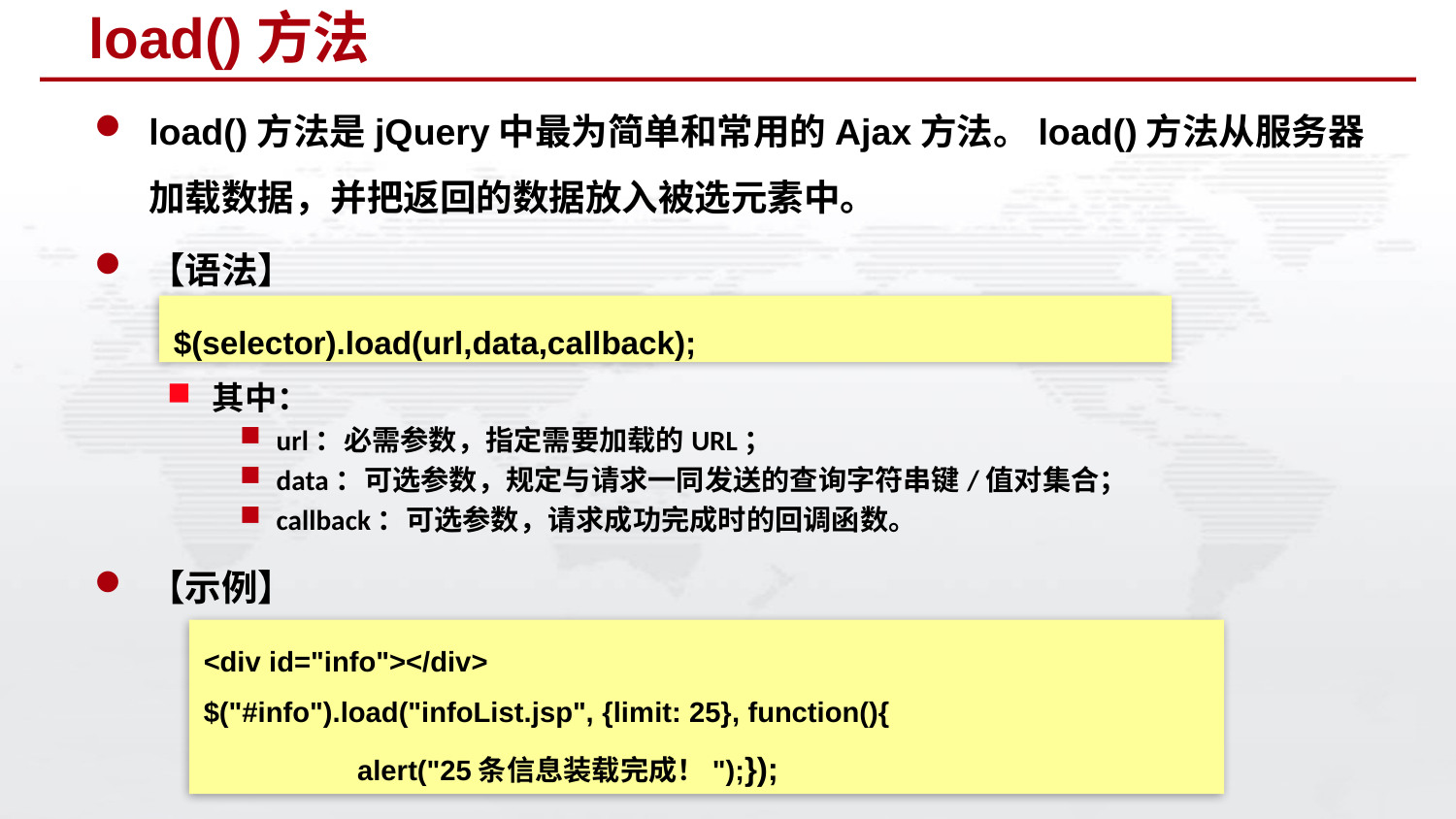

# load()方法
load()方法是jQuery中最为简单和常用的Ajax方法。load()方法从服务器加载数据，并把返回的数据放入被选元素中。
【语法】

其中：
url：必需参数，指定需要加载的URL；
data：可选参数，规定与请求一同发送的查询字符串键/值对集合；
callback：可选参数，请求成功完成时的回调函数。
【示例】

$(selector).load(url,data,callback);
<div id="info"></div>
$("#info").load("infoList.jsp", {limit: 25}, function(){
  	 alert("25条信息装载完成！");});